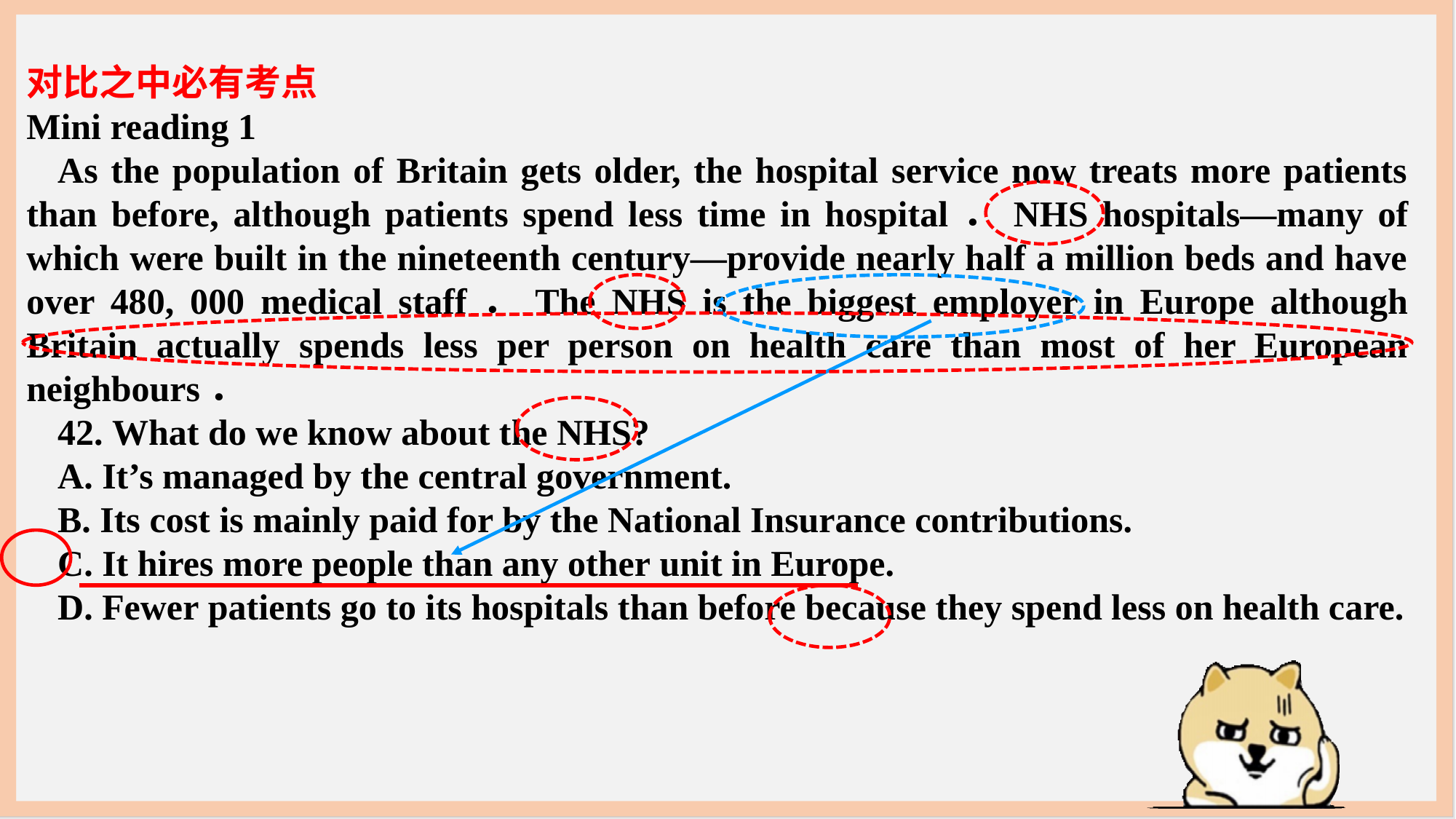

对比之中必有考点
Mini reading 1
As the population of Britain gets older, the hospital service now treats more patients than before, although patients spend less time in hospital．NHS hospitals—many of which were built in the nineteenth century—provide nearly half a million beds and have over 480, 000 medical staff．The NHS is the biggest employer in Europe although Britain actually spends less per person on health care than most of her European neighbours．
42. What do we know about the NHS?
A. It’s managed by the central government.
B. Its cost is mainly paid for by the National Insurance contributions.
C. It hires more people than any other unit in Europe.
D. Fewer patients go to its hospitals than before because they spend less on health care.